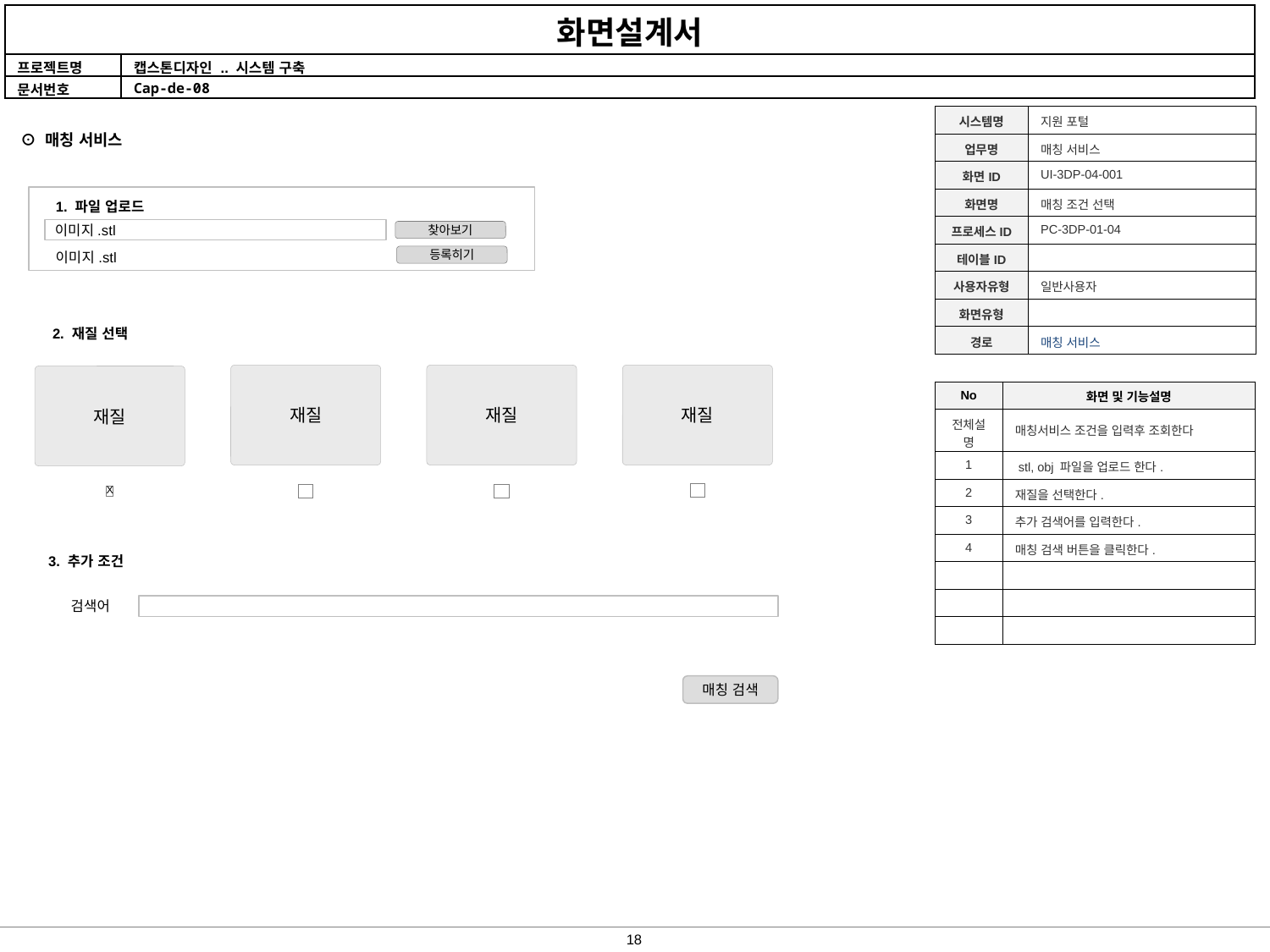

| 시스템명 | 지원 포털 |
| --- | --- |
| 업무명 | 매칭 서비스 |
| 화면ID | UI-3DP-04-001 |
| 화면명 | 매칭 조건 선택 |
| 프로세스ID | PC-3DP-01-04 |
| 테이블ID |  |
| 사용자유형 | 일반사용자 |
| 화면유형 |  |
| 경로 | 매칭 서비스 |
⊙ 매칭 서비스

이미지.stl
찾아보기

이미지.stl
등록히기
1. 파일 업로드
2. 재질 선택
재질
재질
재질
재질
| No | 화면 및 기능설명 |
| --- | --- |
| 전체설명 | 매칭서비스 조건을 입력후 조회한다 |
| 1 | stl, obj 파일을 업로드 한다. |
| 2 | 재질을 선택한다. |
| 3 | 추가 검색어를 입력한다. |
| 4 | 매칭 검색 버튼을 클릭한다. |
|  |  |
|  |  |
|  |  |
X

3. 추가 조건
검색어

매칭 검색